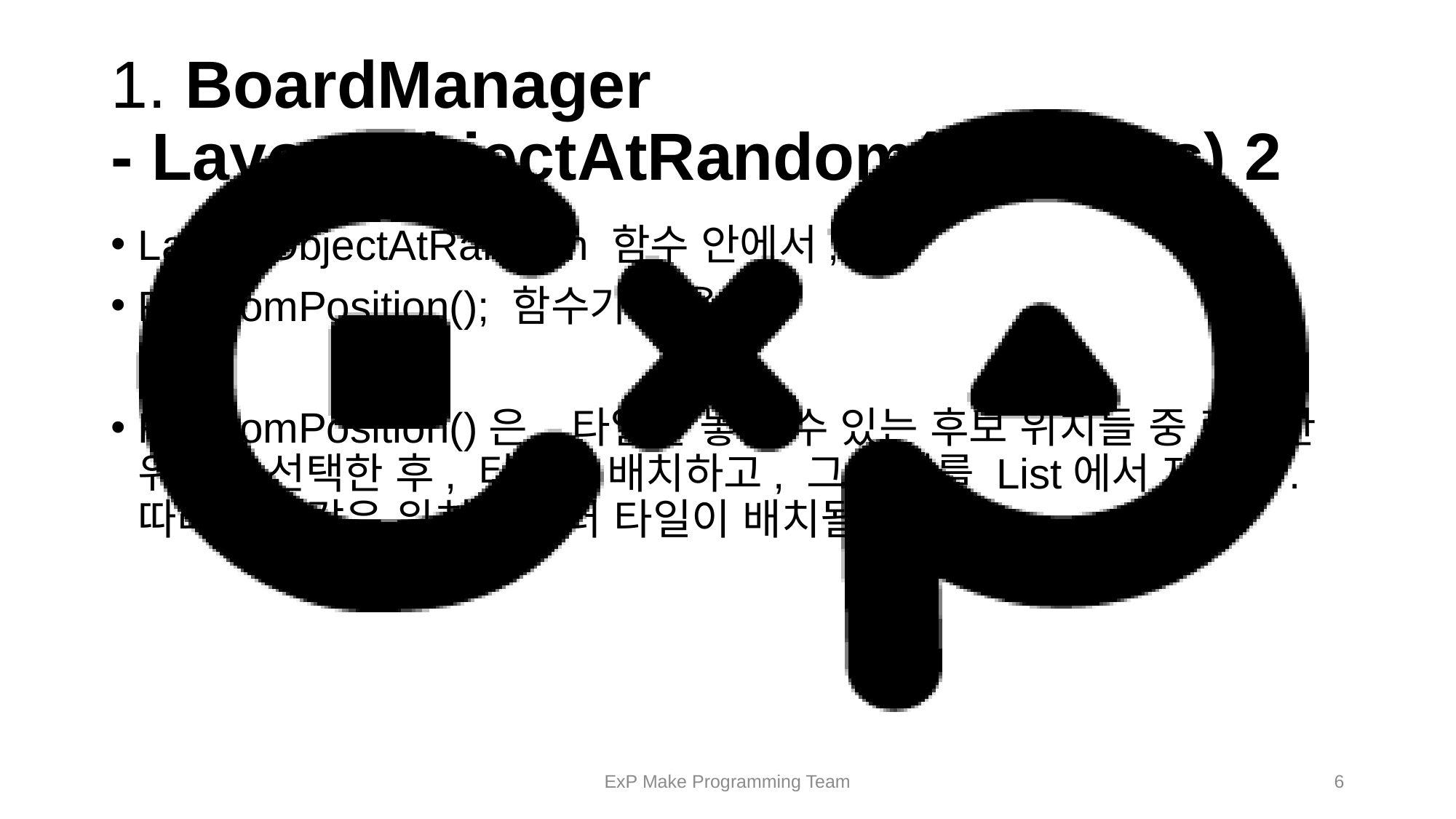

# 1. BoardManager - LayoutObjectAtRandom(Walltiles) 2
LayoutObjectAtRandom 함수 안에서,
RandomPosition(); 함수가 사용됨.

RandomPosition()은, 타일을 놓을 수 있는 후보 위치들 중 랜덤한 위치를 선택한 후, 타일을 배치하고, 그 위치를 List에서 제거함. 따라서 똑같은 위치에 여러 타일이 배치될 수 없음.
ExP Make Programming Team
6